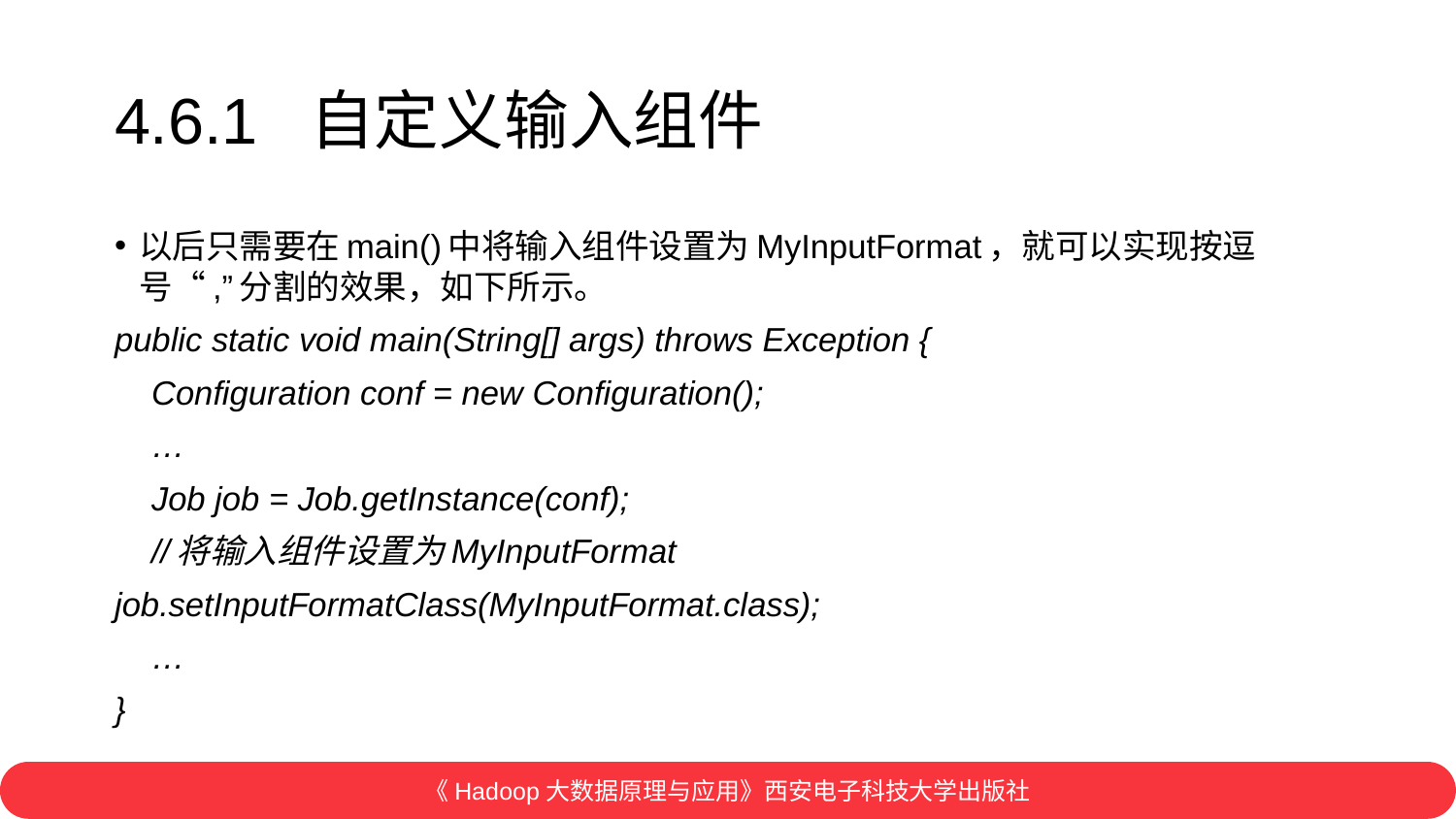

# 4.6.1  自定义输入组件
以后只需要在main()中将输入组件设置为MyInputFormat，就可以实现按逗号“,”分割的效果，如下所示。
public static void main(String[] args) throws Exception {
    Configuration conf = new Configuration();
    …
    Job job = Job.getInstance(conf);
    //将输入组件设置为MyInputFormat
job.setInputFormatClass(MyInputFormat.class);
    …
}